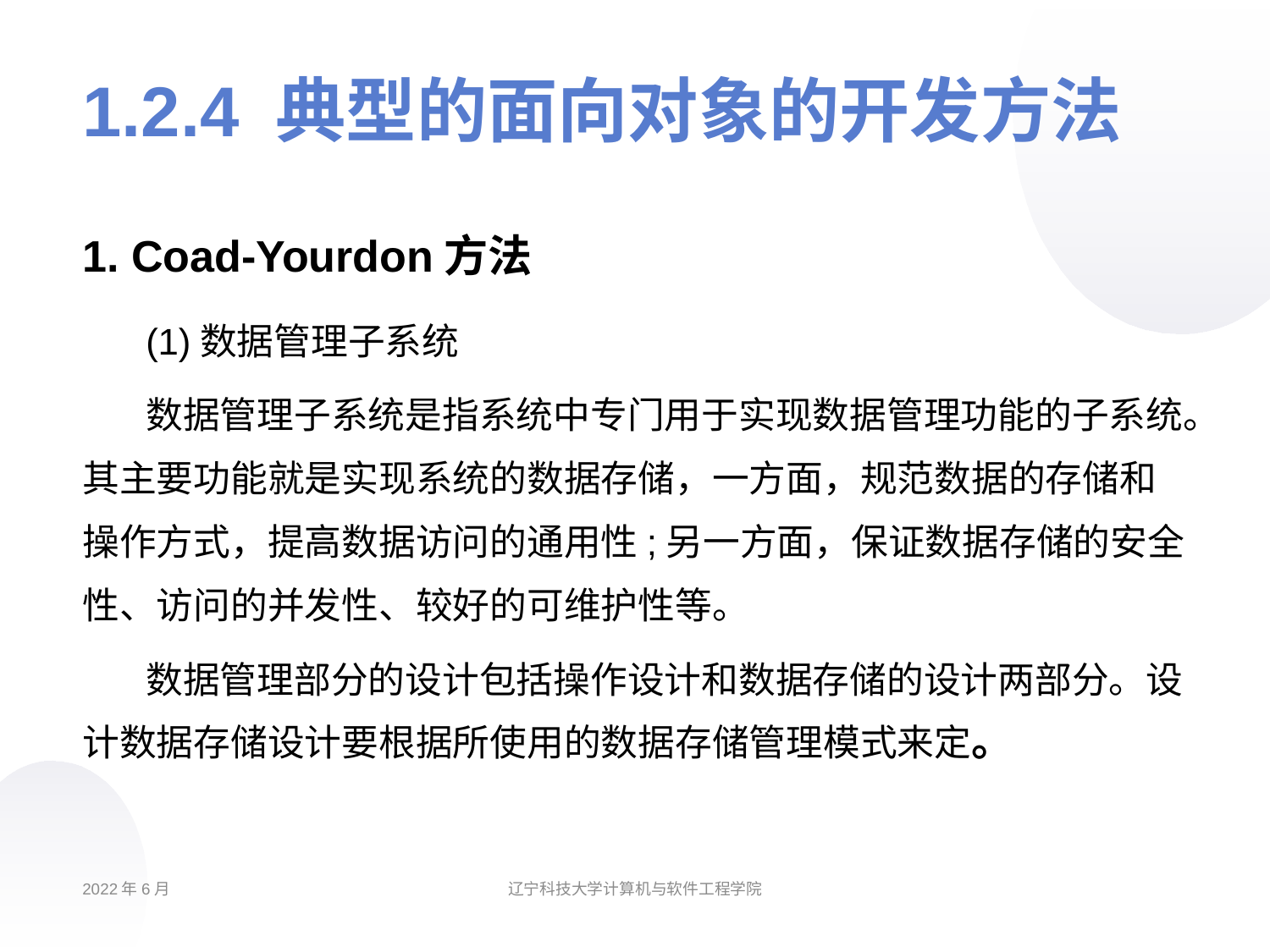

# 1.2.4 典型的面向对象的开发方法
1. Coad-Yourdon方法
(1)数据管理子系统
数据管理子系统是指系统中专门用于实现数据管理功能的子系统。其主要功能就是实现系统的数据存储，一方面，规范数据的存储和操作方式，提高数据访问的通用性;另一方面，保证数据存储的安全性、访问的并发性、较好的可维护性等。
数据管理部分的设计包括操作设计和数据存储的设计两部分。设计数据存储设计要根据所使用的数据存储管理模式来定。

2022年6月
辽宁科技大学计算机与软件工程学院
130